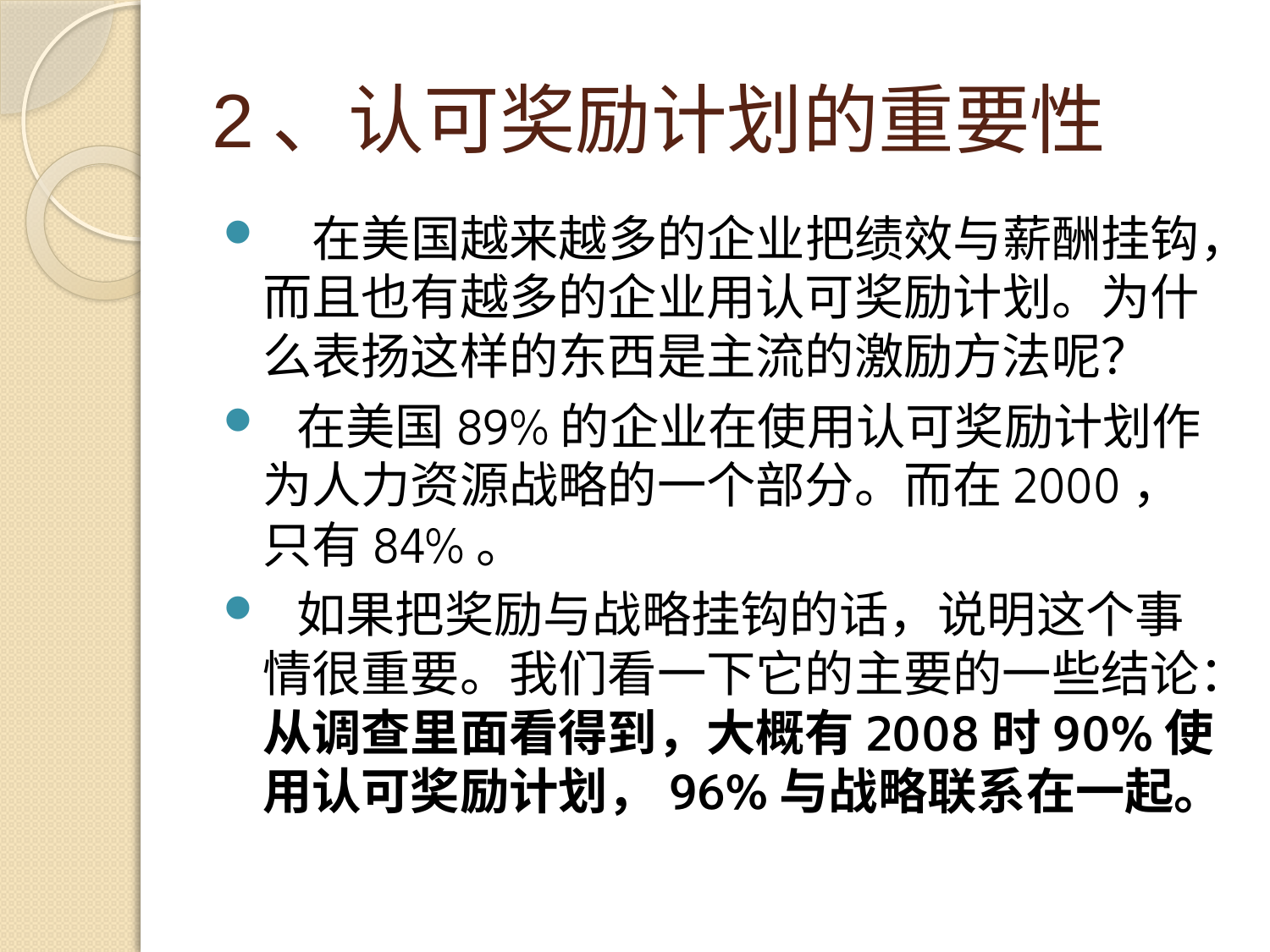

# 2、认可奖励计划的重要性
　在美国越来越多的企业把绩效与薪酬挂钩，而且也有越多的企业用认可奖励计划。为什么表扬这样的东西是主流的激励方法呢？
  在美国89%的企业在使用认可奖励计划作为人力资源战略的一个部分。而在2000，只有84%。
  如果把奖励与战略挂钩的话，说明这个事情很重要。我们看一下它的主要的一些结论：从调查里面看得到，大概有2008时90%使用认可奖励计划，96%与战略联系在一起。

46